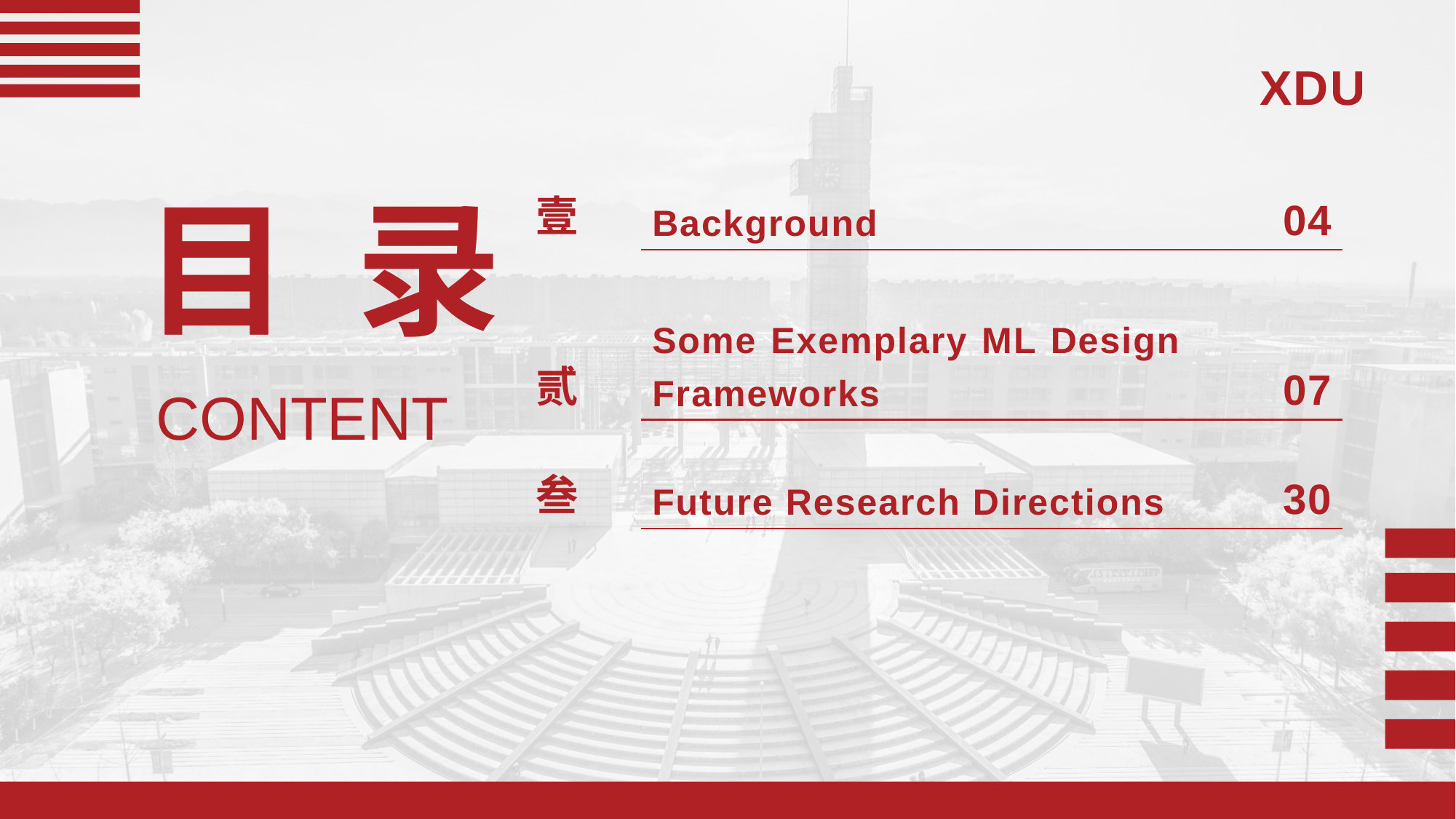

| 壹 | Background | 04 |
| --- | --- | --- |
| 贰 | Some Exemplary ML Design Frameworks | 07 |
| 叁 | Future Research Directions | 30 |
目  录
CONTENT